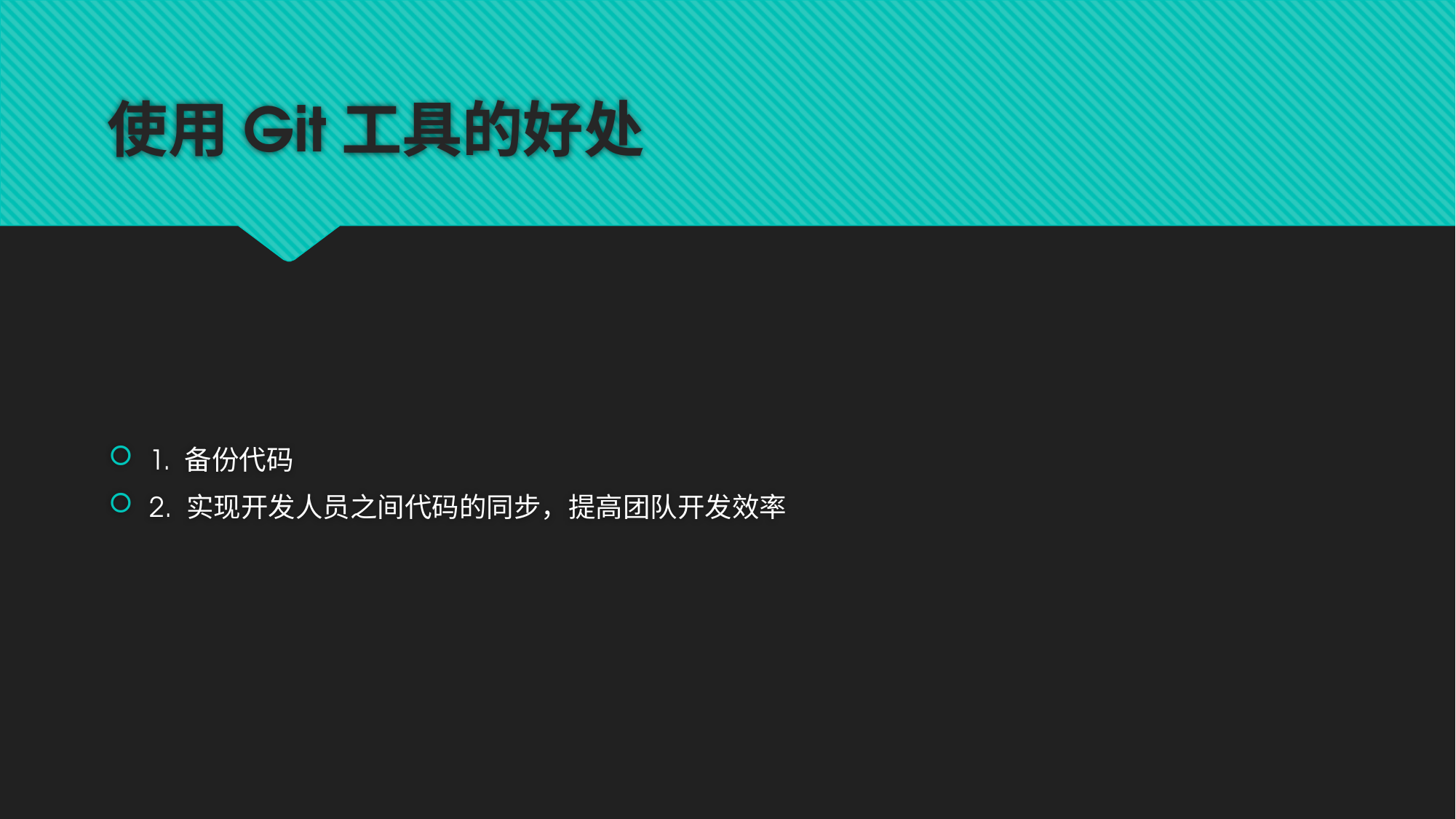

# 使用Git工具的好处
1. 备份代码
2. 实现开发人员之间代码的同步，提高团队开发效率